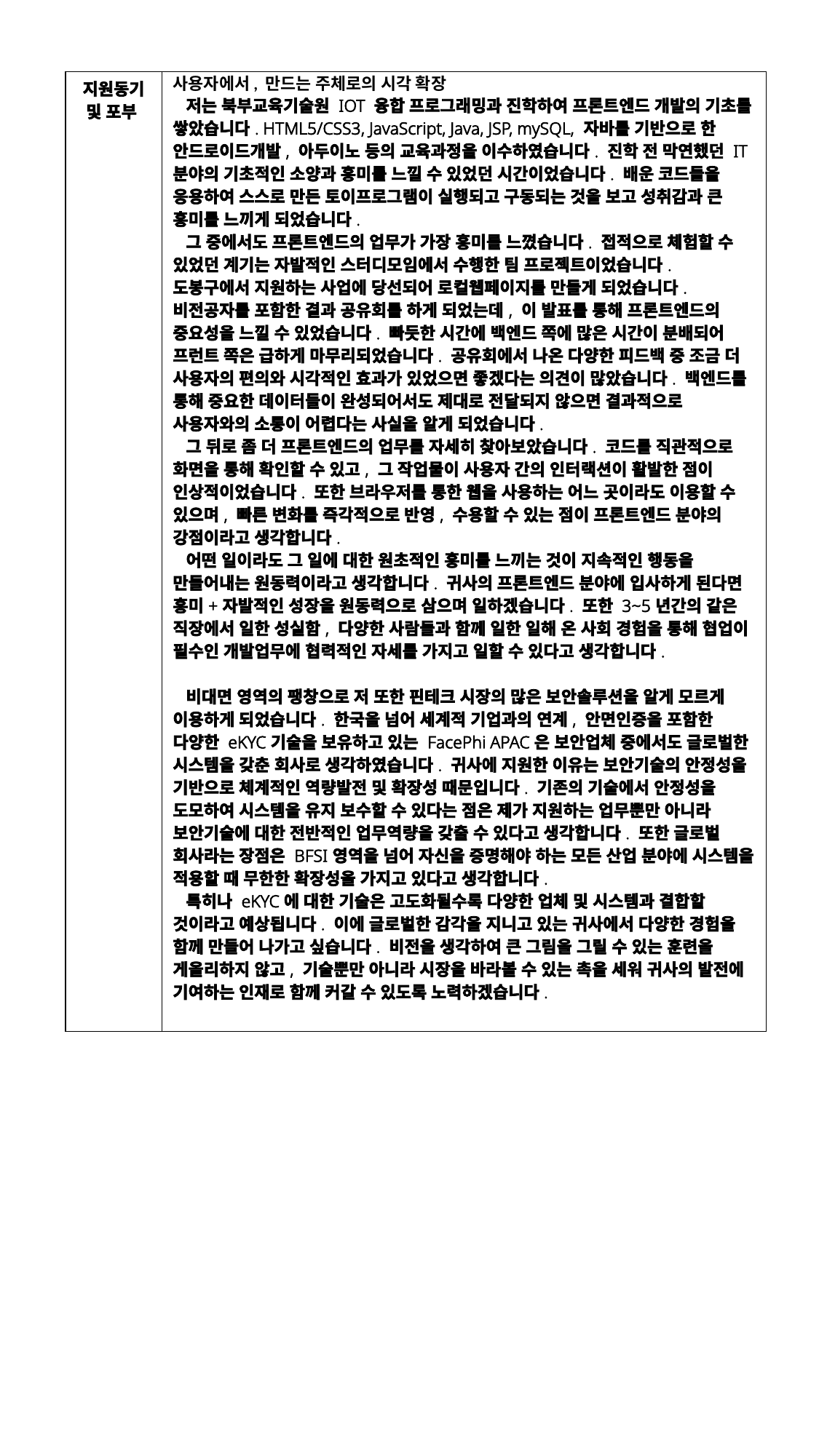

| 지원동기 및 포부 | 사용자에서, 만드는 주체로의 시각 확장 저는 북부교육기술원 IOT 융합 프로그래밍과 진학하여 프론트엔드 개발의 기초를 쌓았습니다. HTML5/CSS3, JavaScript, Java, JSP, mySQL, 자바를 기반으로 한 안드로이드개발, 아두이노 등의 교육과정을 이수하였습니다. 진학 전 막연했던 IT분야의 기초적인 소양과 흥미를 느낄 수 있었던 시간이었습니다. 배운 코드들을 응용하여 스스로 만든 토이프로그램이 실행되고 구동되는 것을 보고 성취감과 큰 흥미를 느끼게 되었습니다. 그 중에서도 프론트엔드의 업무가 가장 흥미를 느꼈습니다. 접적으로 체험할 수 있었던 계기는 자발적인 스터디모임에서 수행한 팀 프로젝트이었습니다. 도봉구에서 지원하는 사업에 당선되어 로컬웹페이지를 만들게 되었습니다. 비전공자를 포함한 결과 공유회를 하게 되었는데, 이 발표를 통해 프론트엔드의 중요성을 느낄 수 있었습니다. 빠듯한 시간에 백엔드 쪽에 많은 시간이 분배되어 프런트 쪽은 급하게 마무리되었습니다. 공유회에서 나온 다양한 피드백 중 조금 더 사용자의 편의와 시각적인 효과가 있었으면 좋겠다는 의견이 많았습니다. 백엔드를 통해 중요한 데이터들이 완성되어서도 제대로 전달되지 않으면 결과적으로 사용자와의 소통이 어렵다는 사실을 알게 되었습니다. 그 뒤로 좀 더 프론트엔드의 업무를 자세히 찾아보았습니다. 코드를 직관적으로 화면을 통해 확인할 수 있고, 그 작업물이 사용자 간의 인터랙션이 활발한 점이 인상적이었습니다. 또한 브라우저를 통한 웹을 사용하는 어느 곳이라도 이용할 수 있으며, 빠른 변화를 즉각적으로 반영, 수용할 수 있는 점이 프론트엔드 분야의 강점이라고 생각합니다. 어떤 일이라도 그 일에 대한 원초적인 흥미를 느끼는 것이 지속적인 행동을 만들어내는 원동력이라고 생각합니다. 귀사의 프론트엔드 분야에 입사하게 된다면 흥미+자발적인 성장을 원동력으로 삼으며 일하겠습니다. 또한 3~5년간의 같은 직장에서 일한 성실함, 다양한 사람들과 함께 일한 일해 온 사회 경험을 통해 협업이 필수인 개발업무에 협력적인 자세를 가지고 일할 수 있다고 생각합니다. 비대면 영역의 팽창으로 저 또한 핀테크 시장의 많은 보안솔루션을 알게 모르게 이용하게 되었습니다. 한국을 넘어 세계적 기업과의 연계, 안면인증을 포함한 다양한 eKYC기술을 보유하고 있는 FacePhi APAC은 보안업체 중에서도 글로벌한 시스템을 갖춘 회사로 생각하였습니다. 귀사에 지원한 이유는 보안기술의 안정성을 기반으로 체계적인 역량발전 및 확장성 때문입니다. 기존의 기술에서 안정성을 도모하여 시스템을 유지 보수할 수 있다는 점은 제가 지원하는 업무뿐만 아니라 보안기술에 대한 전반적인 업무역량을 갖출 수 있다고 생각합니다. 또한 글로벌 회사라는 장점은 BFSI영역을 넘어 자신을 증명해야 하는 모든 산업 분야에 시스템을 적용할 때 무한한 확장성을 가지고 있다고 생각합니다. 특히나 eKYC에 대한 기술은 고도화될수록 다양한 업체 및 시스템과 결합할 것이라고 예상됩니다. 이에 글로벌한 감각을 지니고 있는 귀사에서 다양한 경험을 함께 만들어 나가고 싶습니다. 비전을 생각하여 큰 그림을 그릴 수 있는 훈련을 게을리하지 않고, 기술뿐만 아니라 시장을 바라볼 수 있는 촉을 세워 귀사의 발전에 기여하는 인재로 함께 커갈 수 있도록 노력하겠습니다. |
| --- | --- |